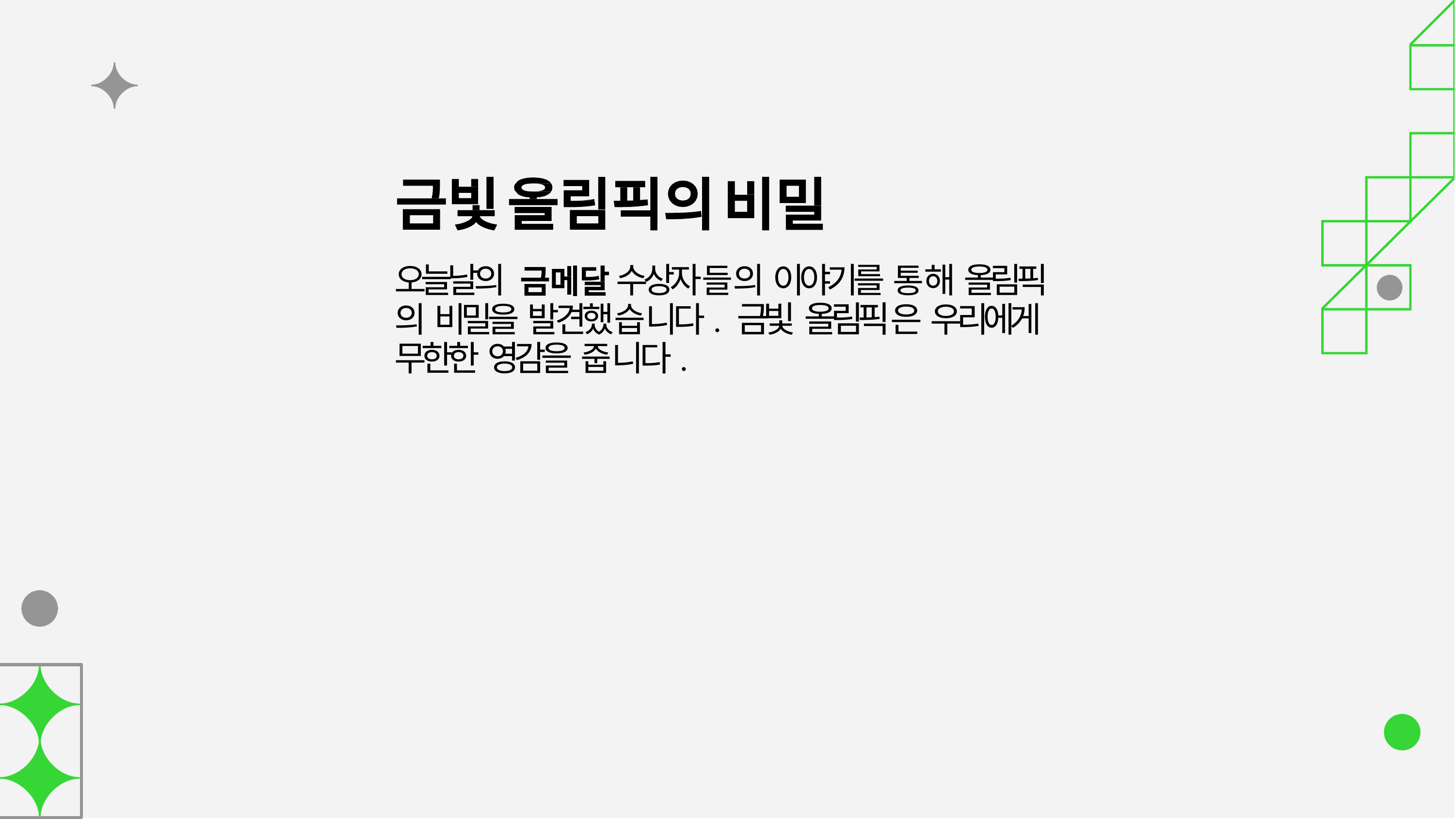

# 오늘날의	수상자들의 이야기를 통해 올림픽 의 비밀을 발견했습니다. 금빛 올림픽은 우리에게 무한한 영감을 줍니다.